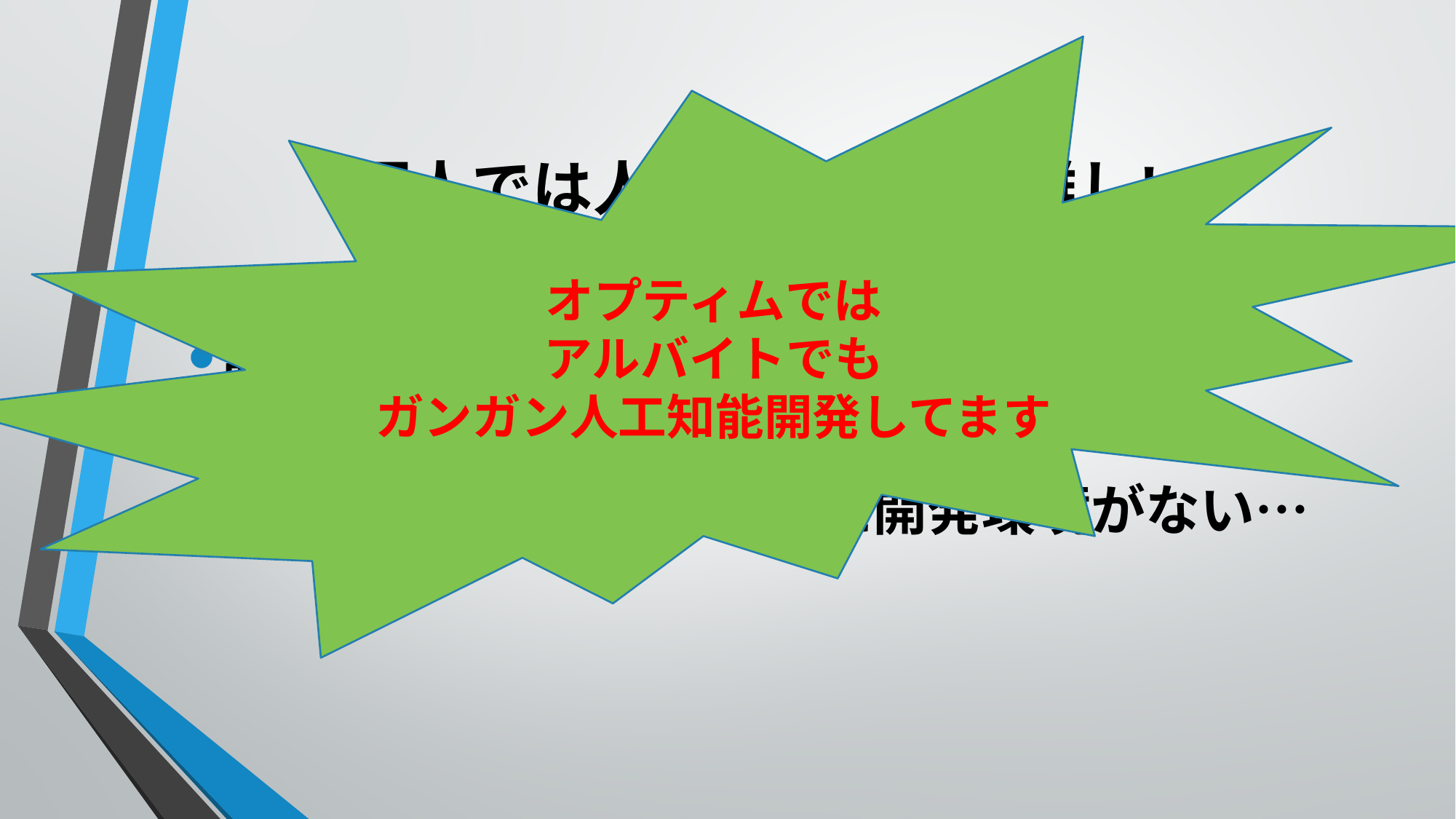

オプティムでは
アルバイトでも
ガンガン人工知能開発してます
# 個人では人工知能開発は難しい
計算資源、教師データ・・・
なかなか佐賀に整った開発環境がない…